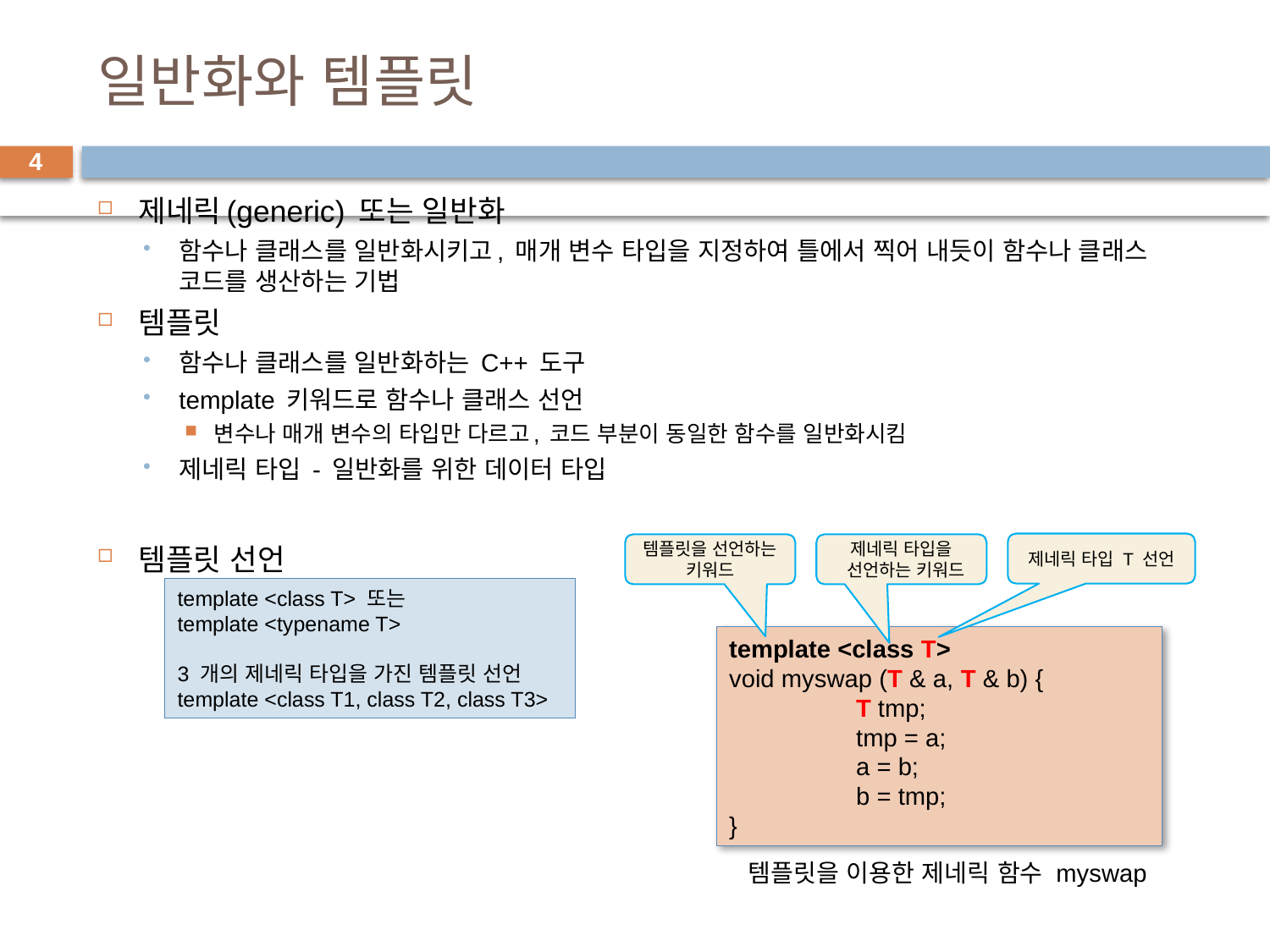

# 일반화와 템플릿
4
제네릭(generic) 또는 일반화
함수나 클래스를 일반화시키고, 매개 변수 타입을 지정하여 틀에서 찍어 내듯이 함수나 클래스 코드를 생산하는 기법
템플릿
함수나 클래스를 일반화하는 C++ 도구
template 키워드로 함수나 클래스 선언
변수나 매개 변수의 타입만 다르고, 코드 부분이 동일한 함수를 일반화시킴
제네릭 타입 - 일반화를 위한 데이터 타입

템플릿 선언

제네릭 타입 T 선언
템플릿을 선언하는 키워드
제네릭 타입을
 선언하는 키워드
template <class T> 또는
template <typename T>

3 개의 제네릭 타입을 가진 템플릿 선언
template <class T1, class T2, class T3>
template <class T>
void myswap (T & a, T & b) {
	T tmp;
	tmp = a;
	a = b;
	b = tmp;
}
템플릿을 이용한 제네릭 함수 myswap